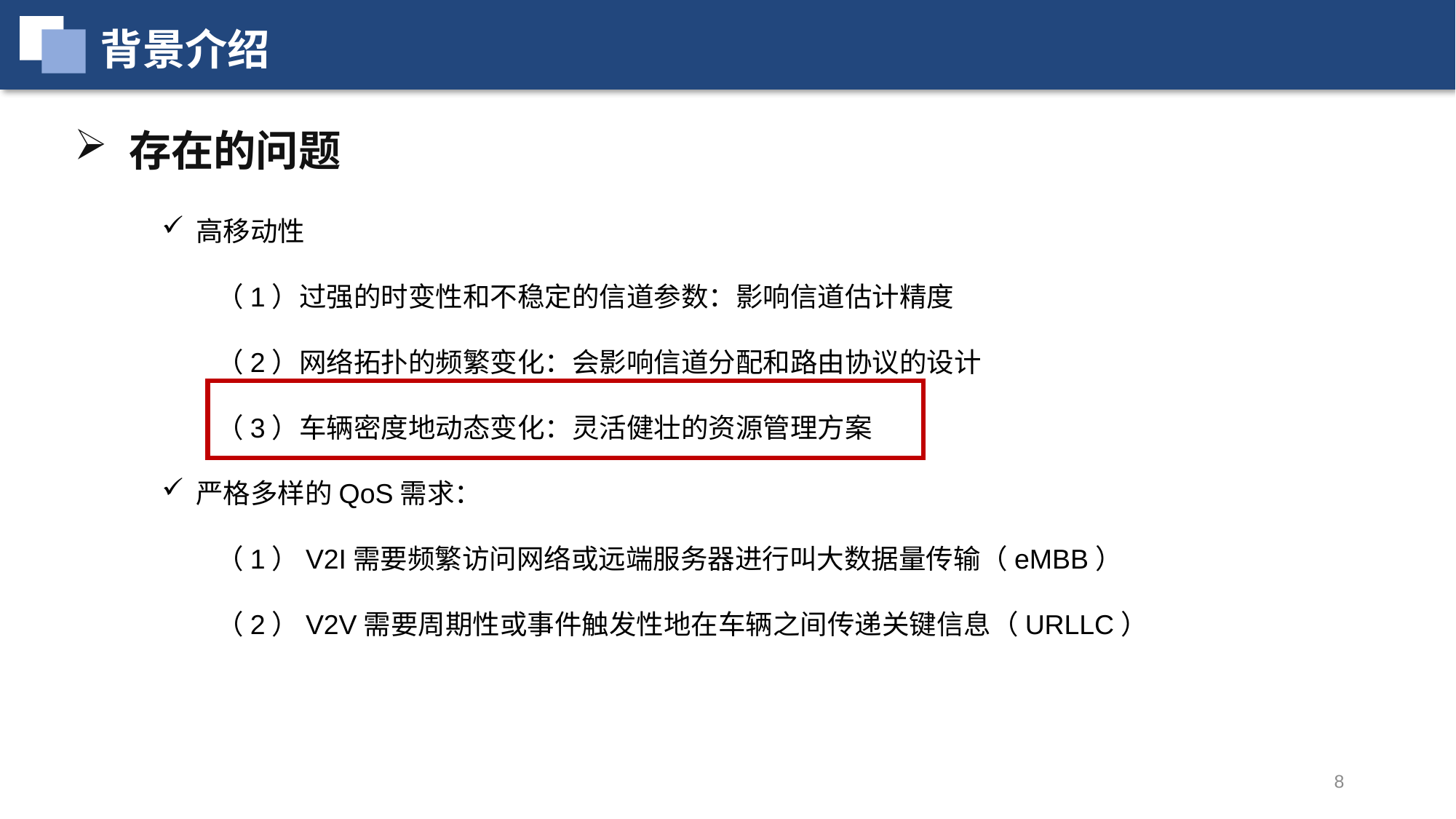

背景介绍

存在的问题
高移动性
（1）过强的时变性和不稳定的信道参数：影响信道估计精度
（2）网络拓扑的频繁变化：会影响信道分配和路由协议的设计
（3）车辆密度地动态变化：灵活健壮的资源管理方案
严格多样的QoS需求：
（1）V2I需要频繁访问网络或远端服务器进行叫大数据量传输（eMBB）
（2）V2V需要周期性或事件触发性地在车辆之间传递关键信息（URLLC）

8